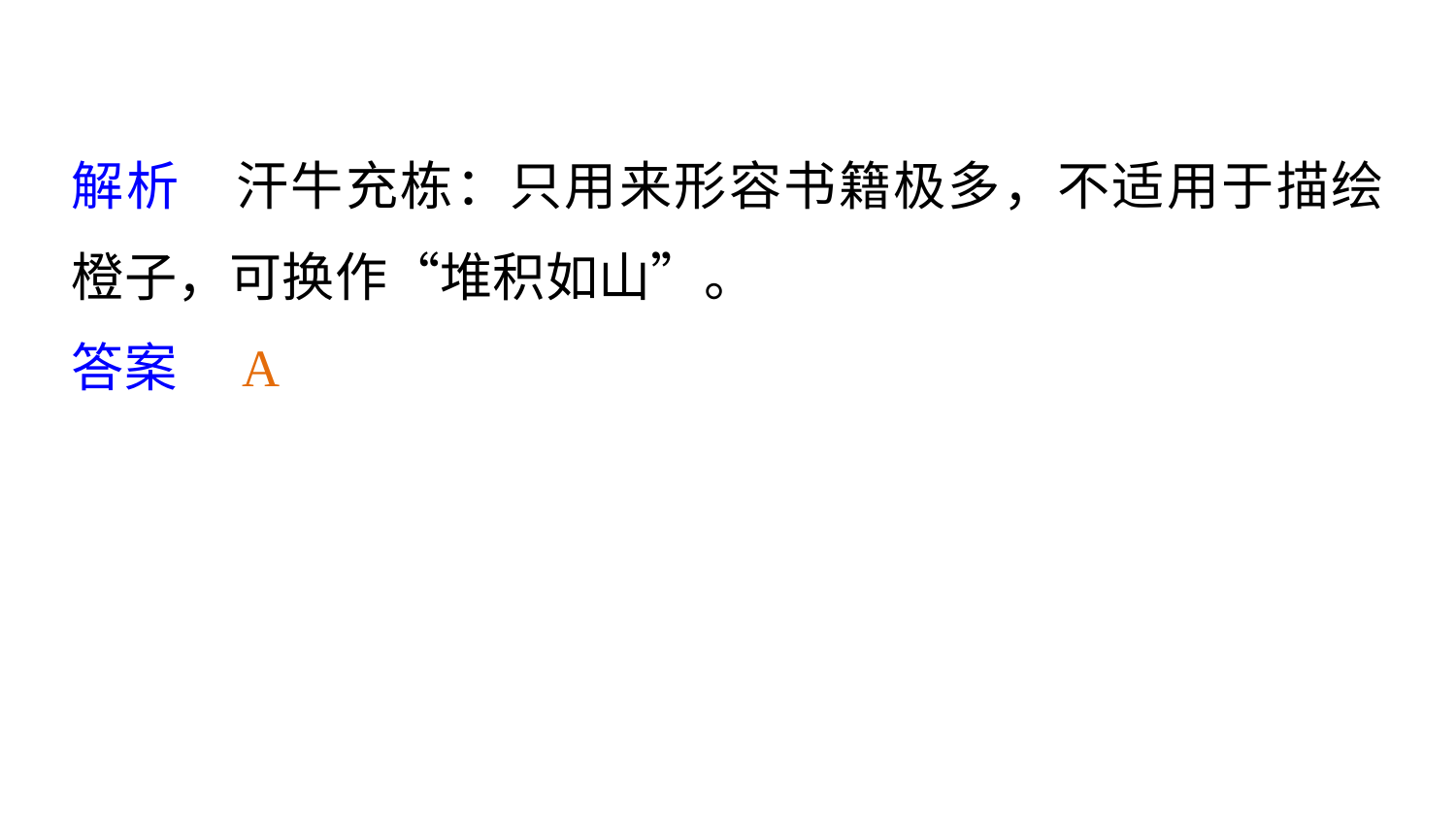

解析　汗牛充栋：只用来形容书籍极多，不适用于描绘橙子，可换作“堆积如山”。
答案　A